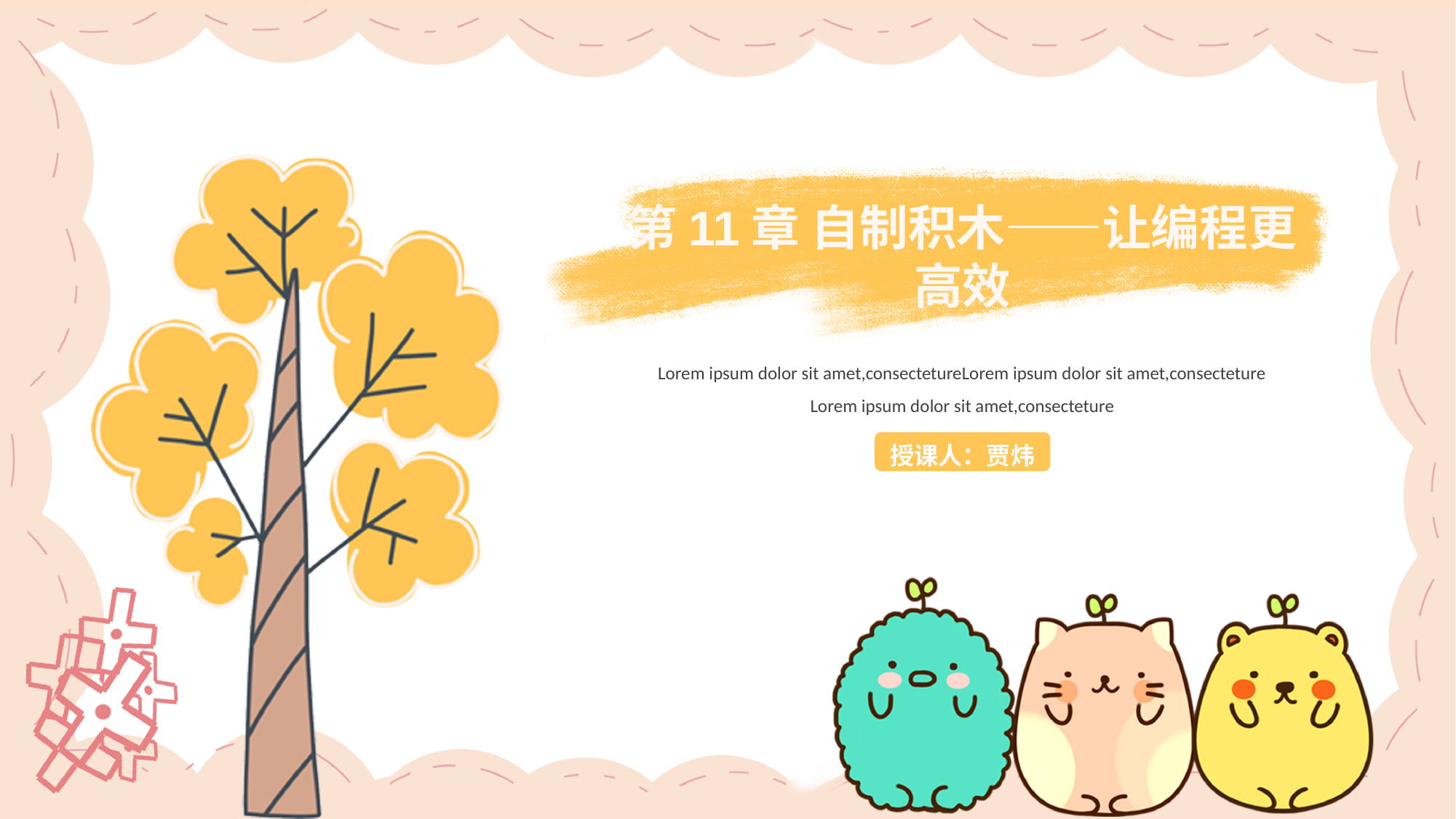

第11章 自制积木——让编程更高效
Lorem ipsum dolor sit amet,consectetureLorem ipsum dolor sit amet,consecteture Lorem ipsum dolor sit amet,consecteture

授课人：贾炜